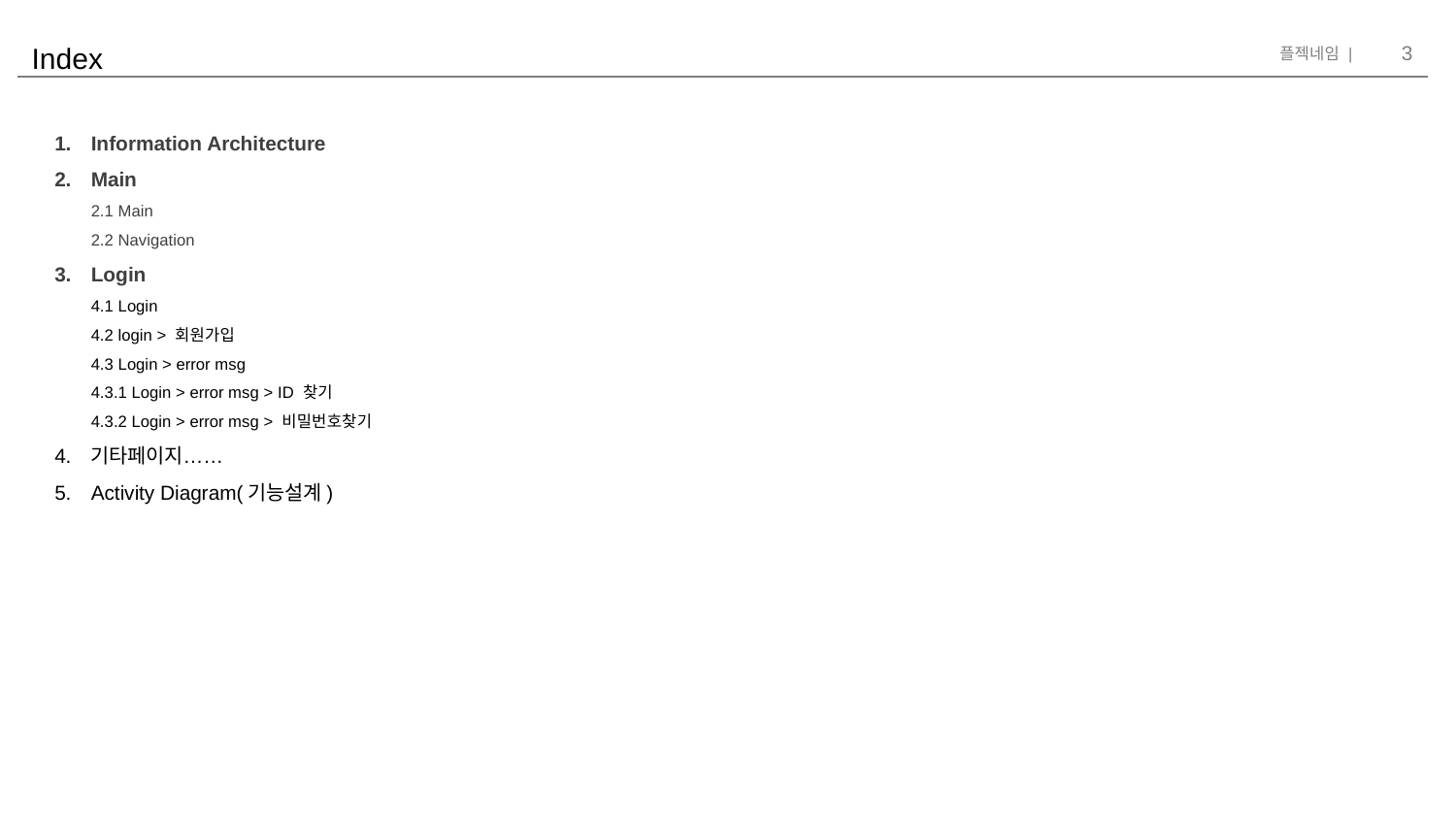

3
# Index
Information Architecture
Main
2.1 Main
2.2 Navigation
Login
4.1 Login
4.2 login > 회원가입
4.3 Login > error msg
4.3.1 Login > error msg > ID 찾기
4.3.2 Login > error msg > 비밀번호찾기
기타페이지……
Activity Diagram(기능설계)